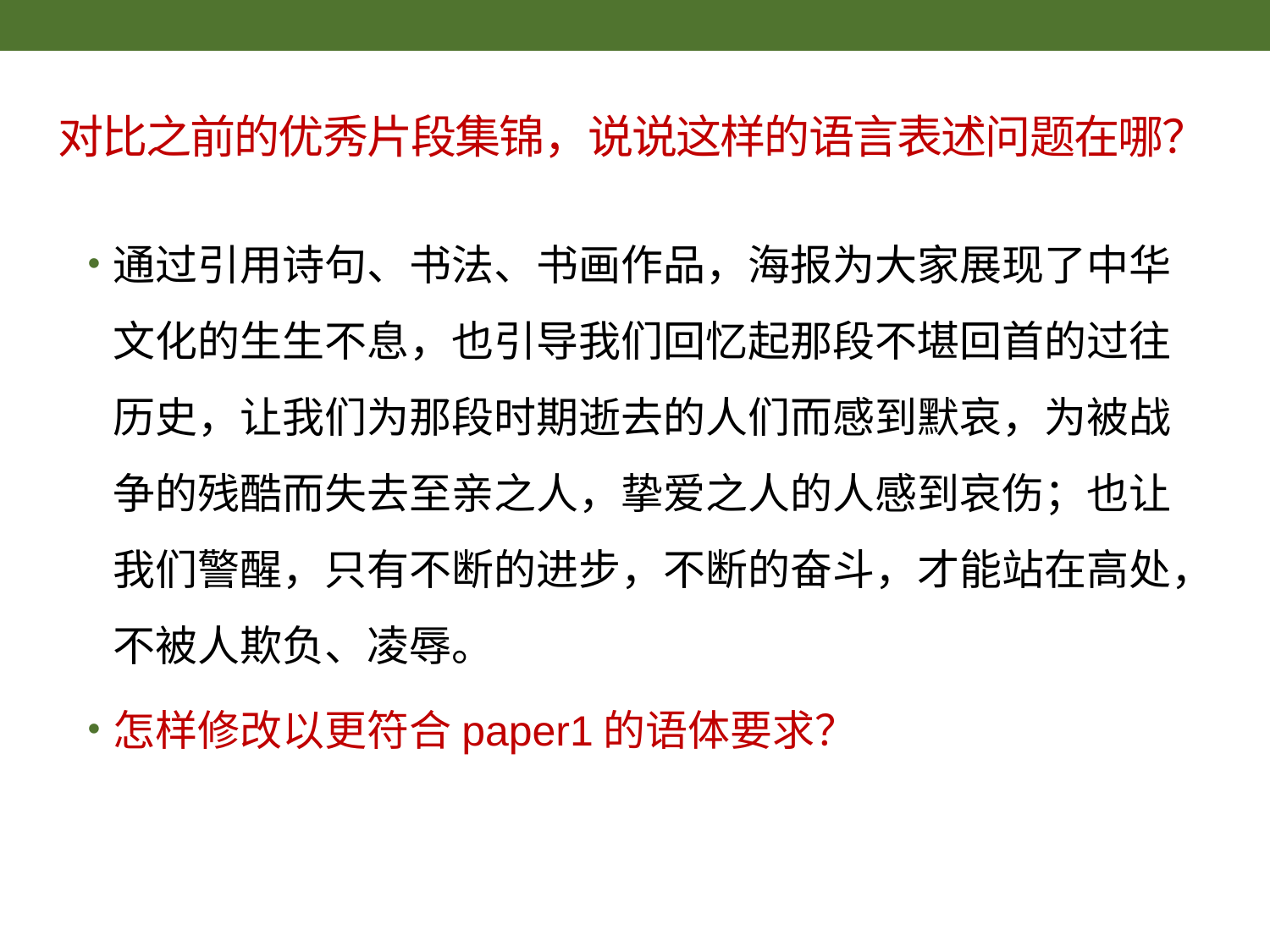

# 对比之前的优秀片段集锦，说说这样的语言表述问题在哪？
通过引用诗句、书法、书画作品，海报为大家展现了中华文化的生生不息，也引导我们回忆起那段不堪回首的过往历史，让我们为那段时期逝去的人们而感到默哀，为被战争的残酷而失去至亲之人，挚爱之人的人感到哀伤；也让我们警醒，只有不断的进步，不断的奋斗，才能站在高处，不被人欺负、凌辱。
怎样修改以更符合paper1的语体要求？